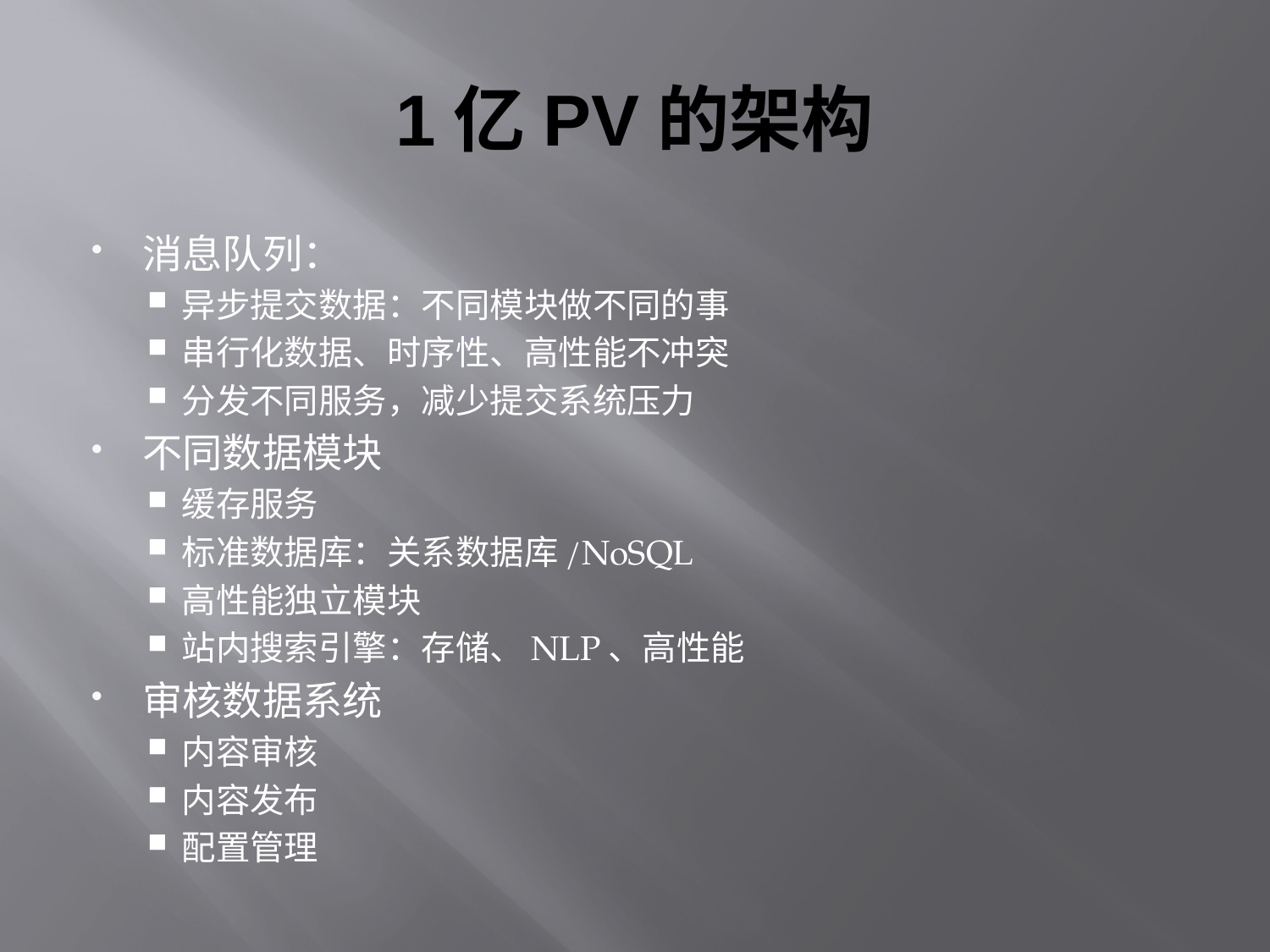

# 1亿PV的架构
消息队列：
异步提交数据：不同模块做不同的事
串行化数据、时序性、高性能不冲突
分发不同服务，减少提交系统压力
不同数据模块
缓存服务
标准数据库：关系数据库/NoSQL
高性能独立模块
站内搜索引擎：存储、NLP、高性能
审核数据系统
内容审核
内容发布
配置管理